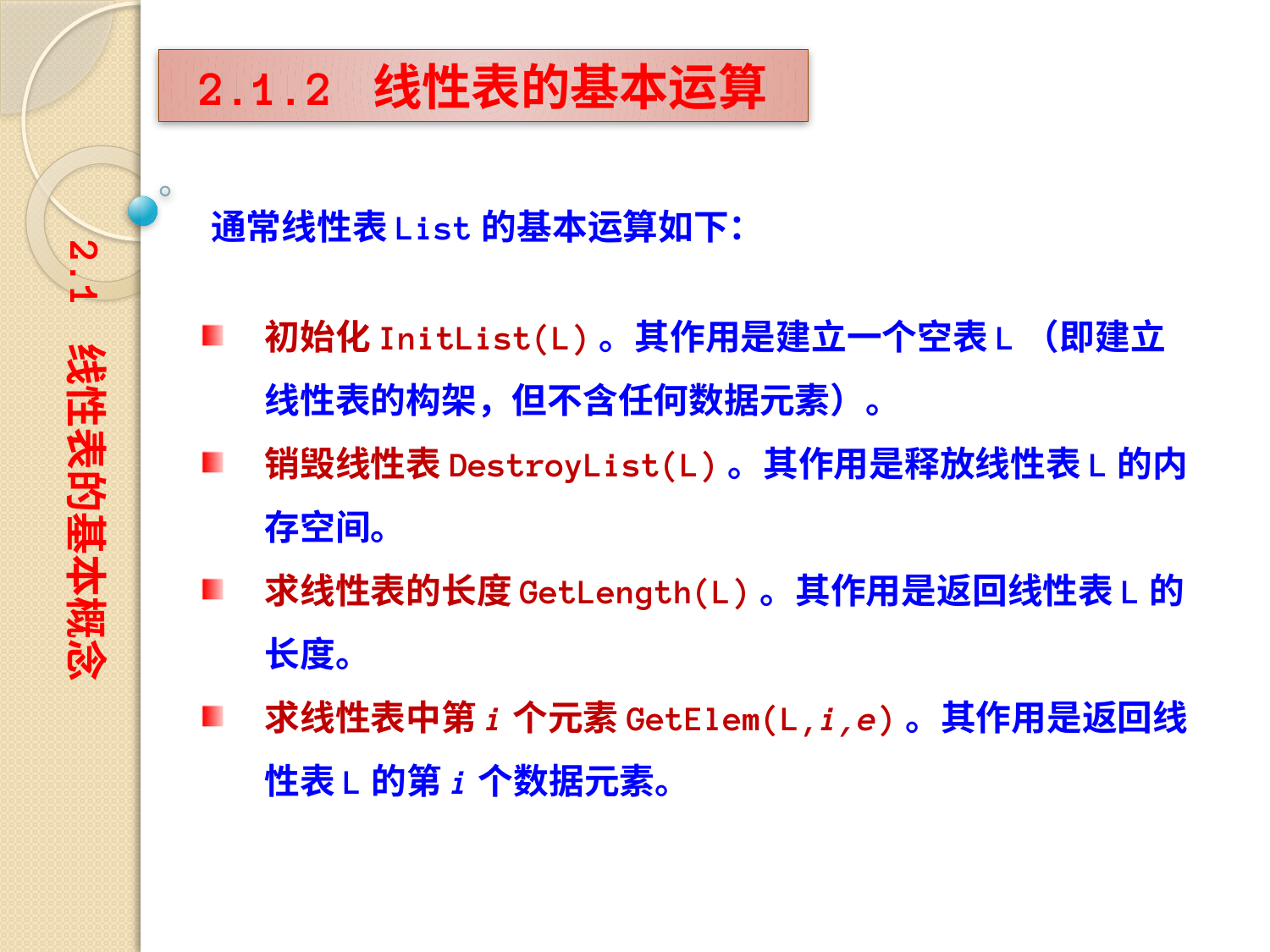

2.1.2 线性表的基本运算
通常线性表List的基本运算如下：
2.1 线性表的基本概念
初始化InitList(L)。其作用是建立一个空表L（即建立线性表的构架，但不含任何数据元素）。
销毁线性表DestroyList(L)。其作用是释放线性表L的内存空间。
求线性表的长度GetLength(L)。其作用是返回线性表L的长度。
求线性表中第i个元素GetElem(L,i,e)。其作用是返回线性表L的第i个数据元素。